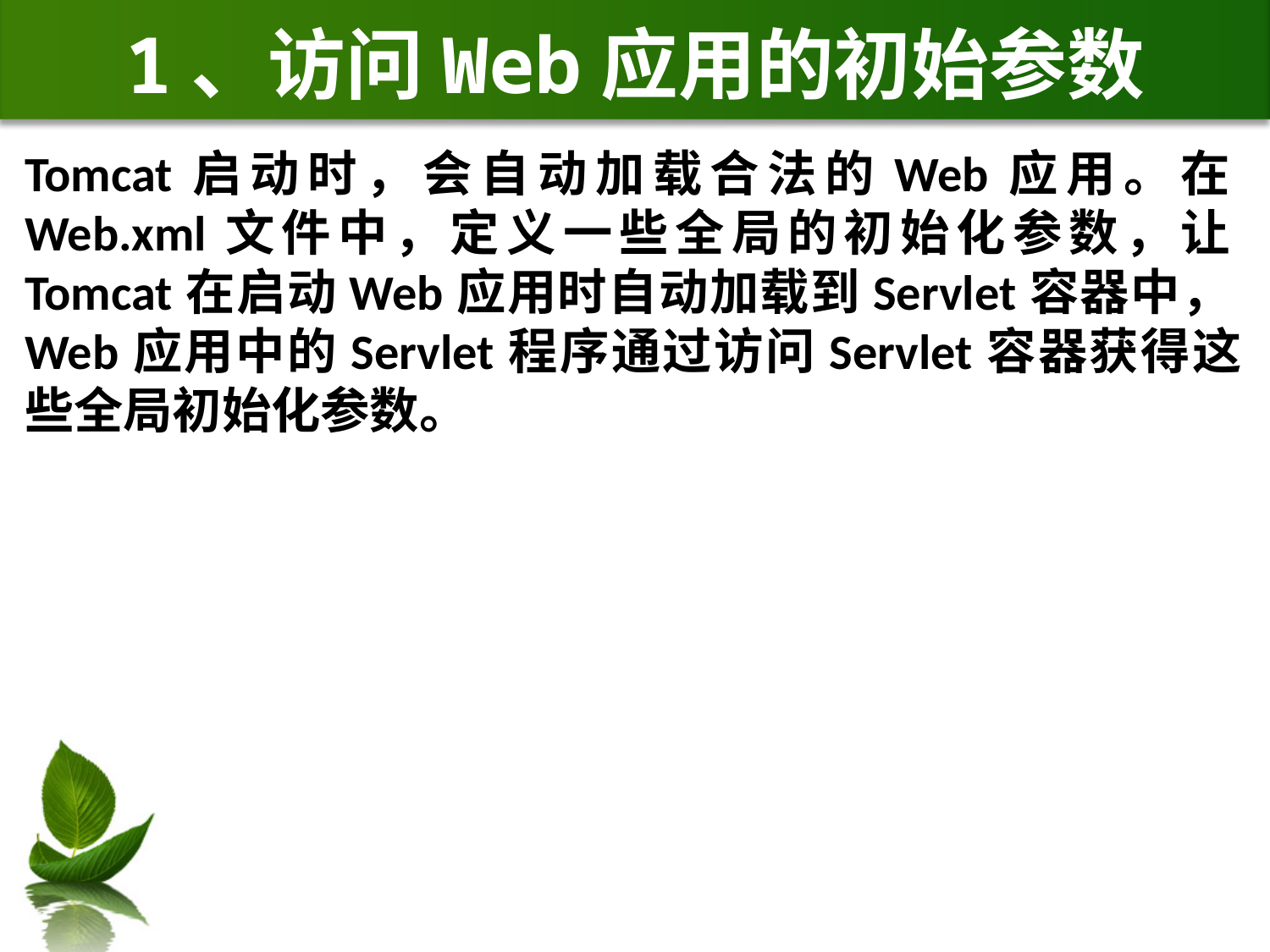

# 1、访问Web应用的初始参数
Tomcat启动时，会自动加载合法的Web应用。在Web.xml文件中，定义一些全局的初始化参数，让Tomcat在启动Web应用时自动加载到Servlet容器中，Web应用中的Servlet程序通过访问Servlet容器获得这些全局初始化参数。